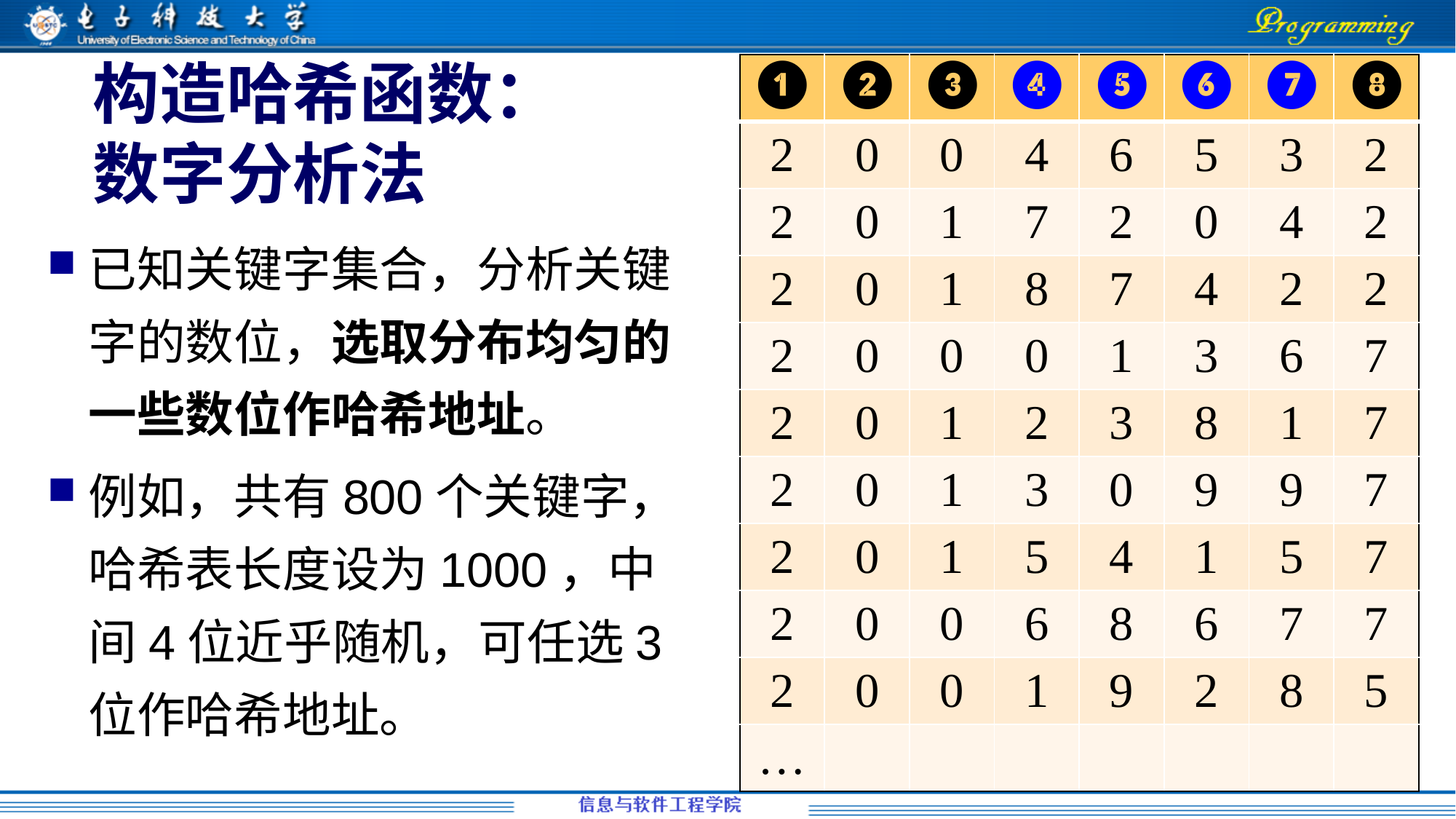

| ❶ | ❷ | ❸ | ❹ | ❺ | ❻ | ❼ | ❽ |
| --- | --- | --- | --- | --- | --- | --- | --- |
| 2 | 0 | 0 | 4 | 6 | 5 | 3 | 2 |
| 2 | 0 | 1 | 7 | 2 | 0 | 4 | 2 |
| 2 | 0 | 1 | 8 | 7 | 4 | 2 | 2 |
| 2 | 0 | 0 | 0 | 1 | 3 | 6 | 7 |
| 2 | 0 | 1 | 2 | 3 | 8 | 1 | 7 |
| 2 | 0 | 1 | 3 | 0 | 9 | 9 | 7 |
| 2 | 0 | 1 | 5 | 4 | 1 | 5 | 7 |
| 2 | 0 | 0 | 6 | 8 | 6 | 7 | 7 |
| 2 | 0 | 0 | 1 | 9 | 2 | 8 | 5 |
| … |  |  |  |  |  |  |  |
# 构造哈希函数： 数字分析法
已知关键字集合，分析关键字的数位，选取分布均匀的一些数位作哈希地址。
例如，共有800个关键字，哈希表长度设为1000，中间4位近乎随机，可任选3位作哈希地址。